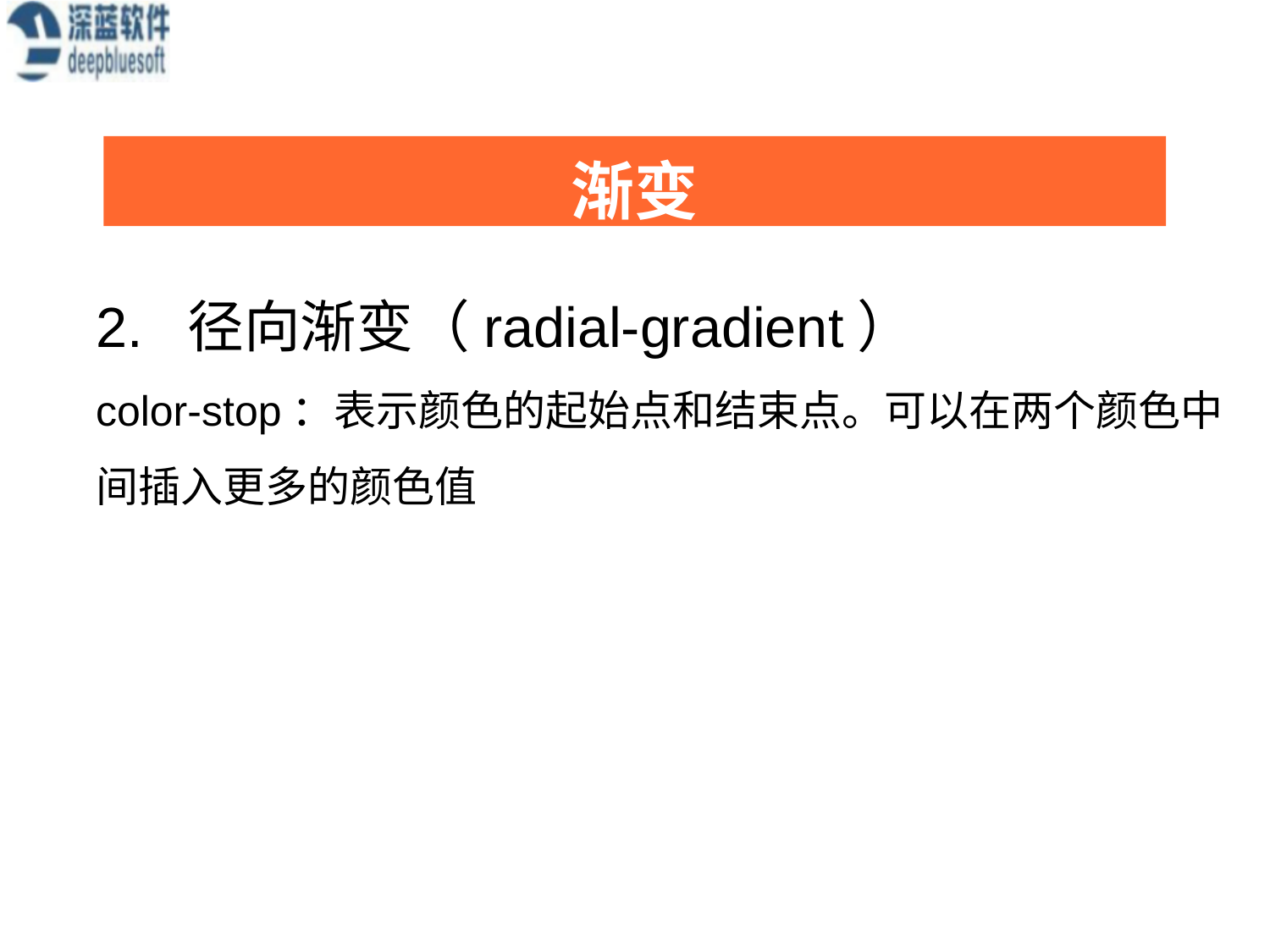

渐变
2.  径向渐变（radial-gradient）
color-stop：表示颜色的起始点和结束点。可以在两个颜色中间插入更多的颜色值